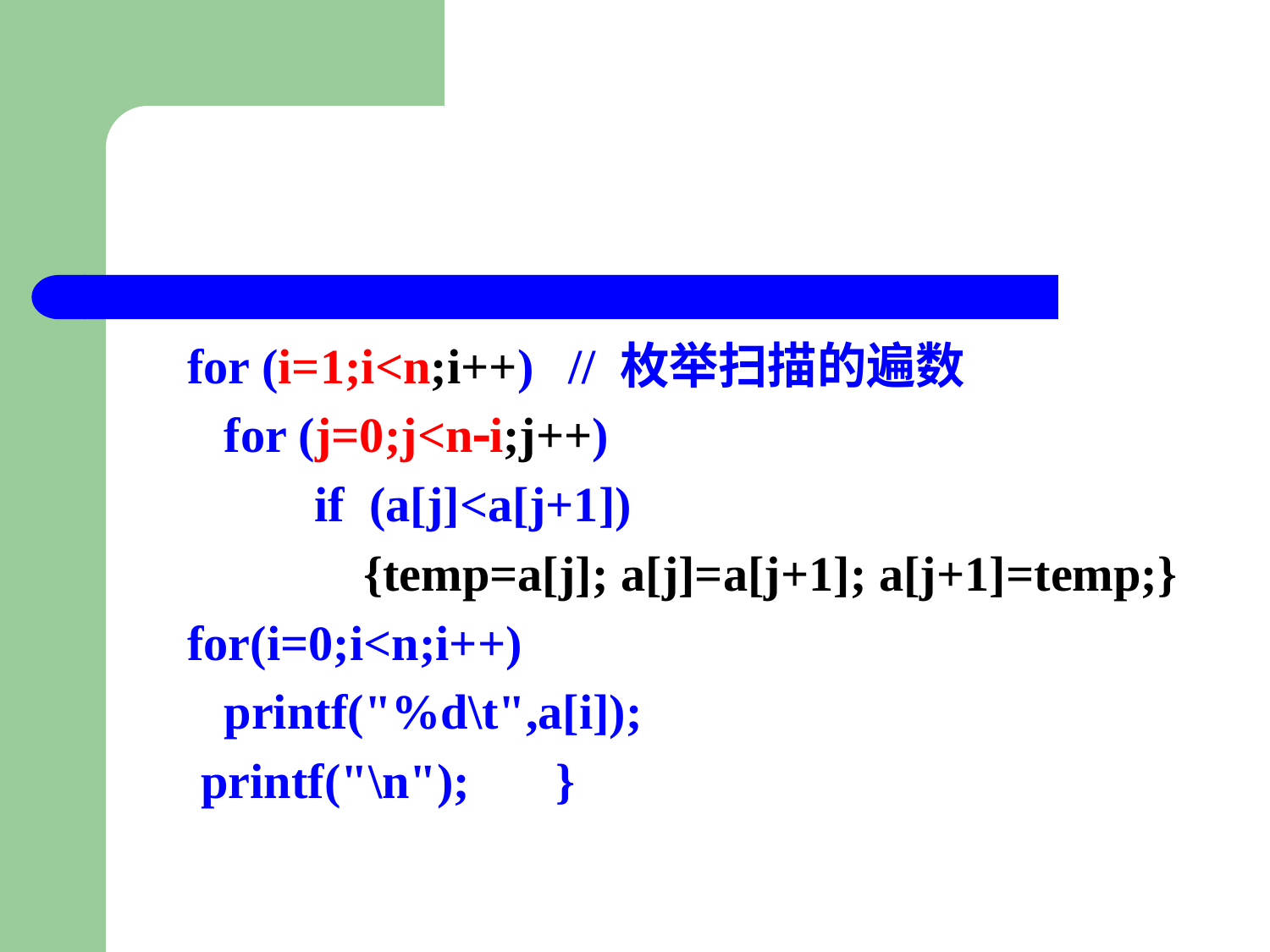

#
	for (i=1;i<n;i++)	// 枚举扫描的遍数
	   for (j=0;j<n−i;j++)
		if  (a[j]<a[j+1])
		    {temp=a[j]; a[j]=a[j+1]; a[j+1]=temp;}
	for(i=0;i<n;i++)
	   printf("%d\t",a[i]);
     printf("\n");       }